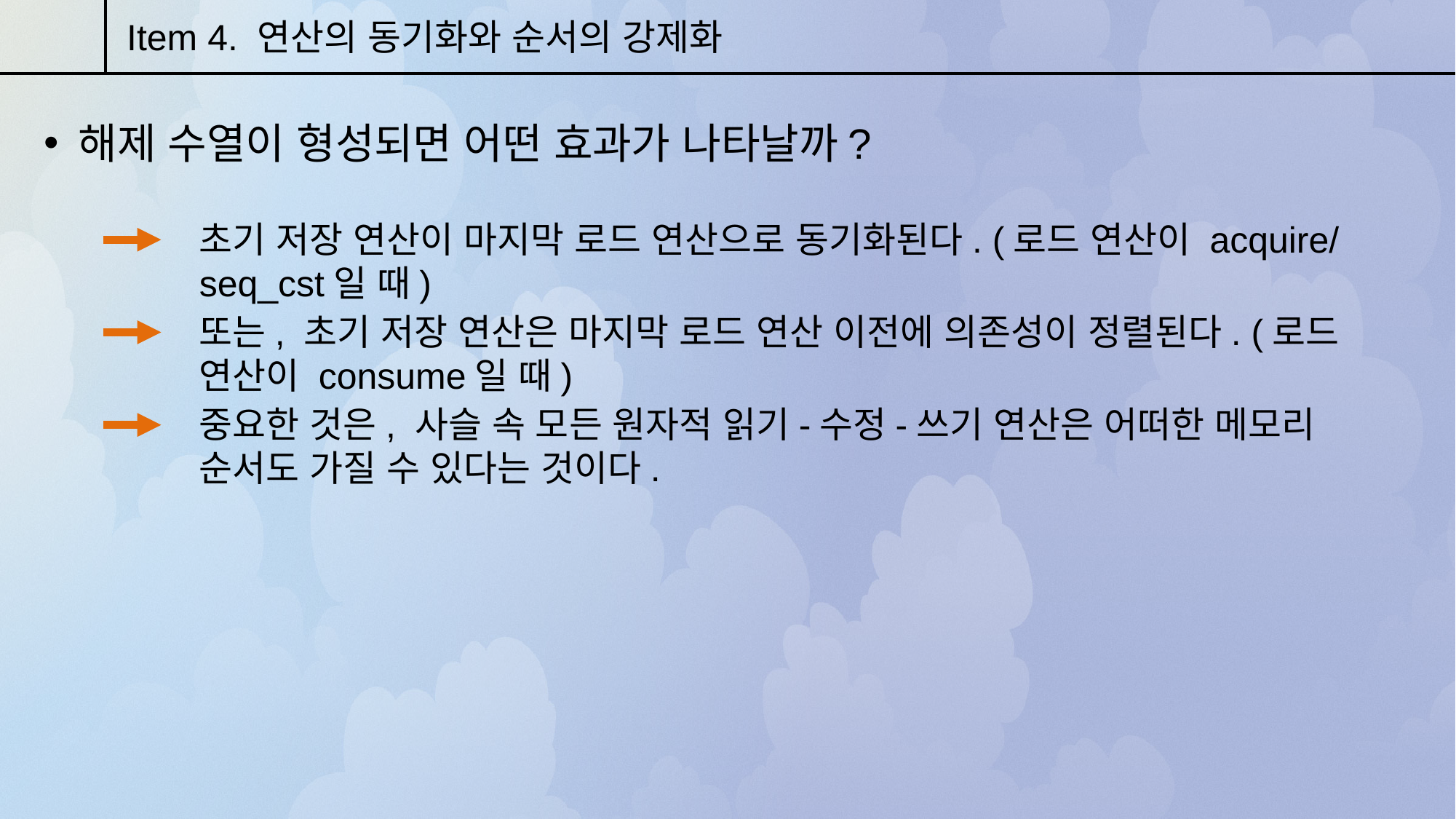

Item 4. 연산의 동기화와 순서의 강제화
해제 수열이 형성되면 어떤 효과가 나타날까?
초기 저장 연산이 마지막 로드 연산으로 동기화된다. (로드 연산이 acquire/seq_cst일 때)
또는, 초기 저장 연산은 마지막 로드 연산 이전에 의존성이 정렬된다. (로드 연산이 consume일 때)
중요한 것은, 사슬 속 모든 원자적 읽기-수정-쓰기 연산은 어떠한 메모리 순서도 가질 수 있다는 것이다.